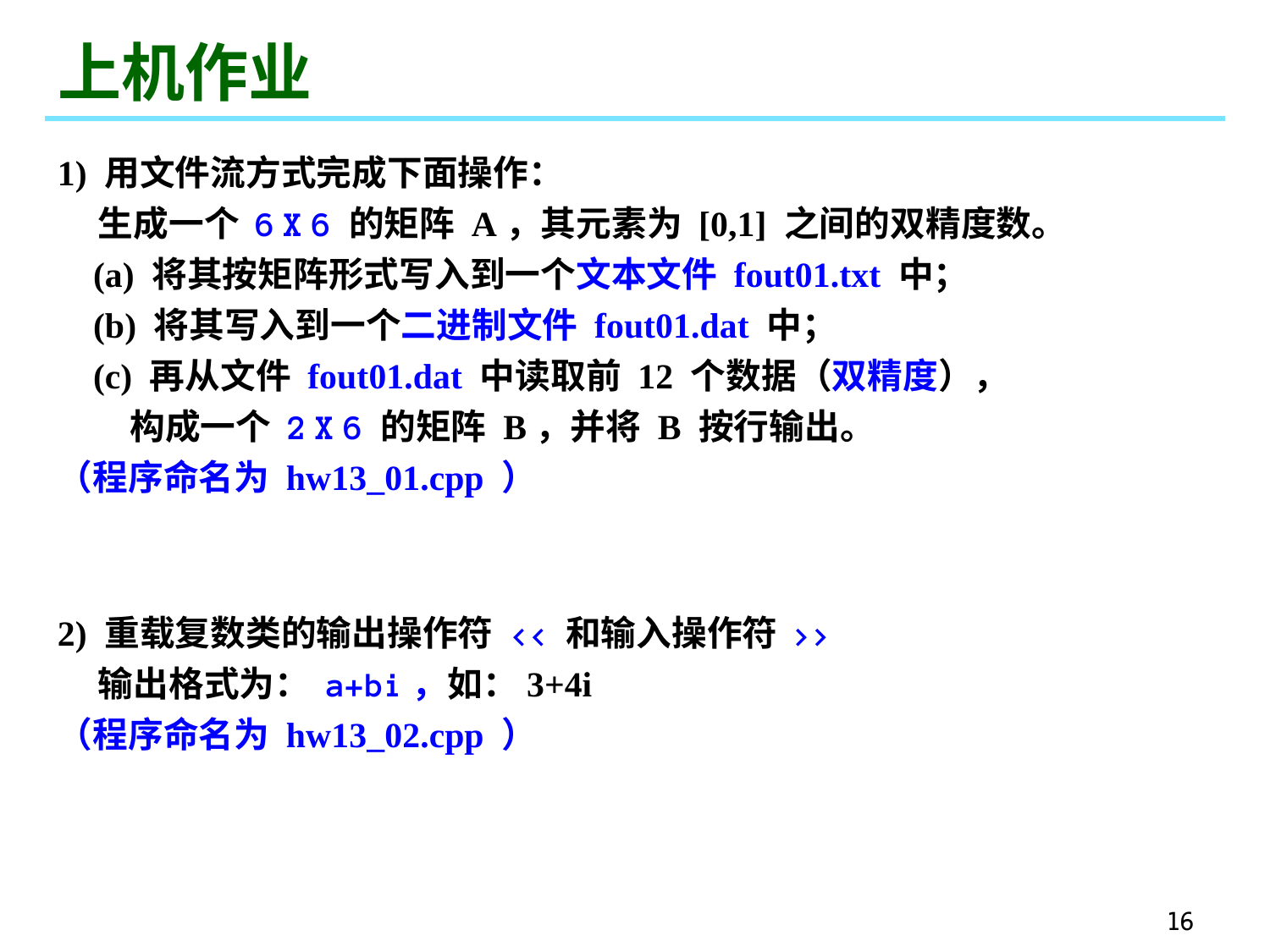

# 上机作业
1) 用文件流方式完成下面操作：
    生成一个 6 X 6 的矩阵 A，其元素为 [0,1] 之间的双精度数。
    (a) 将其按矩阵形式写入到一个文本文件 fout01.txt 中；
    (b) 将其写入到一个二进制文件 fout01.dat 中；
    (c) 再从文件 fout01.dat 中读取前 12 个数据（双精度），
         构成一个 2 X 6 的矩阵 B，并将 B 按行输出。
（程序命名为 hw13_01.cpp ）
2) 重载复数类的输出操作符 << 和输入操作符 >>
    输出格式为： a+bi，如：3+4i
（程序命名为 hw13_02.cpp ）
16